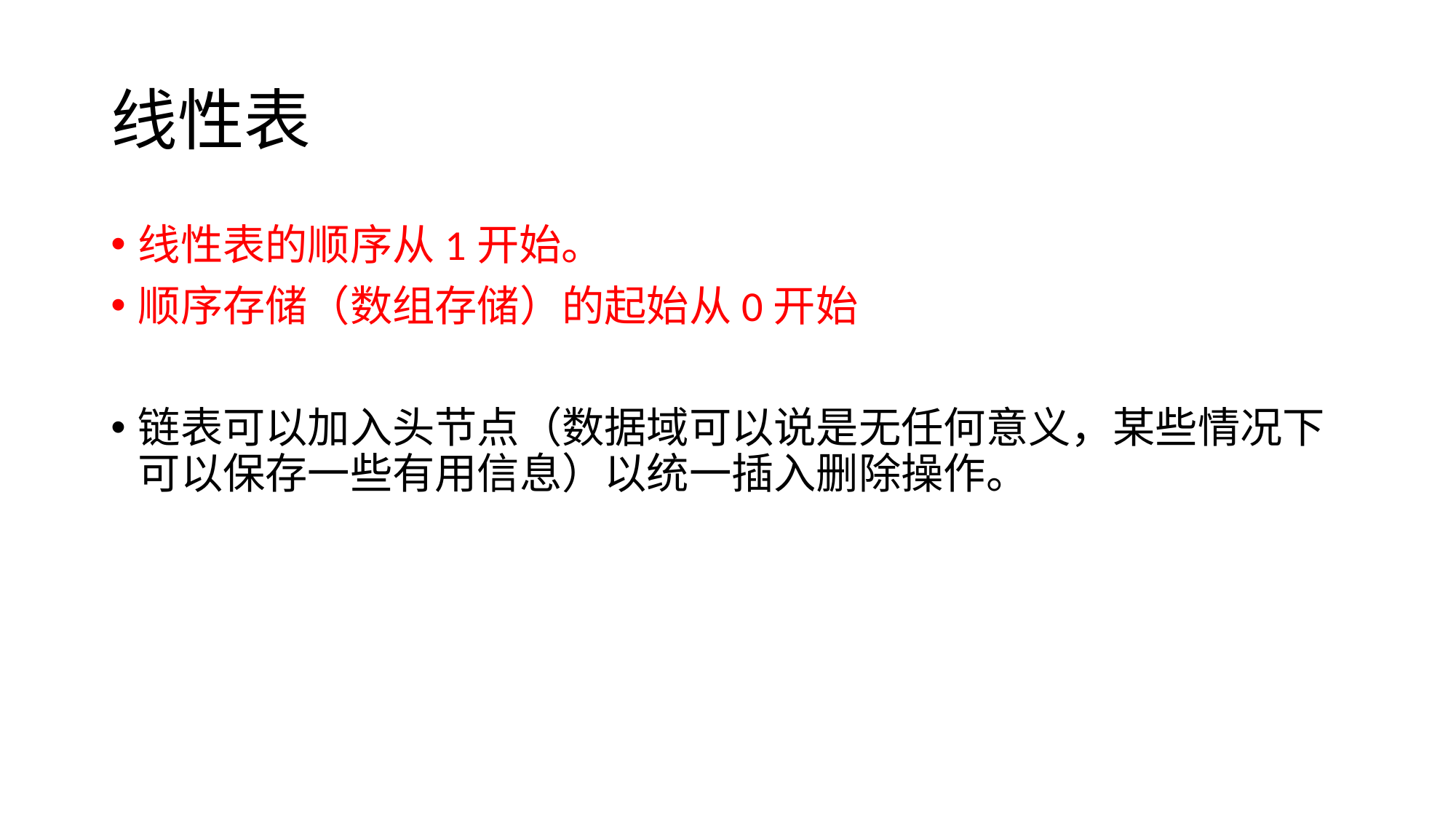

# 线性表
线性表的顺序从1开始。
顺序存储（数组存储）的起始从0开始

链表可以加入头节点（数据域可以说是无任何意义，某些情况下可以保存一些有用信息）以统一插入删除操作。